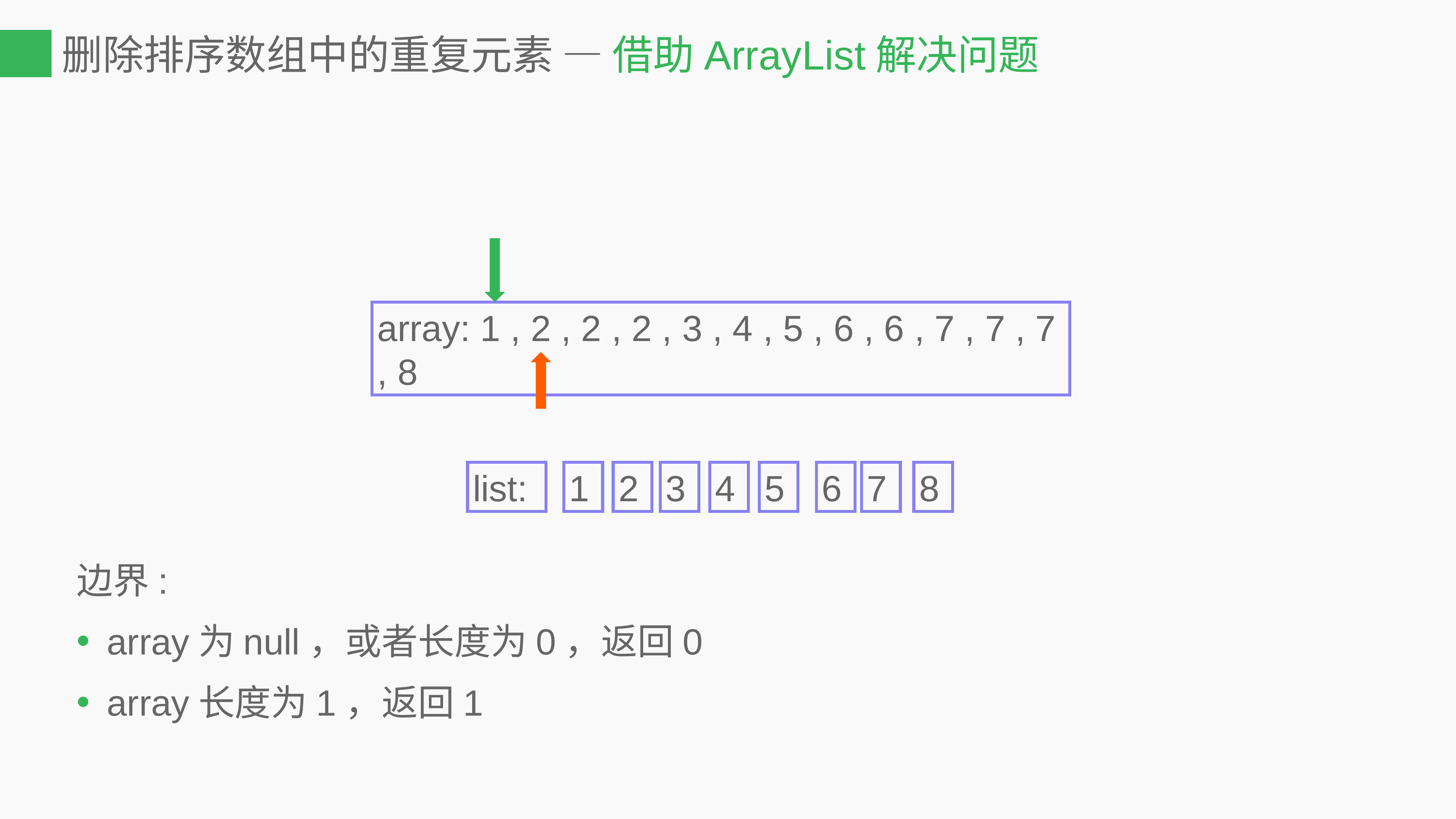

# 删除排序数组中的重复元素 — 借助ArrayList解决问题

边界:
array为null，或者长度为0，返回0
array长度为1，返回1

array: 1 , 2 , 2 , 2 , 3 , 4 , 5 , 6 , 6 , 7 , 7 , 7 , 8

8
7
3
2
list:
1
4
5
6